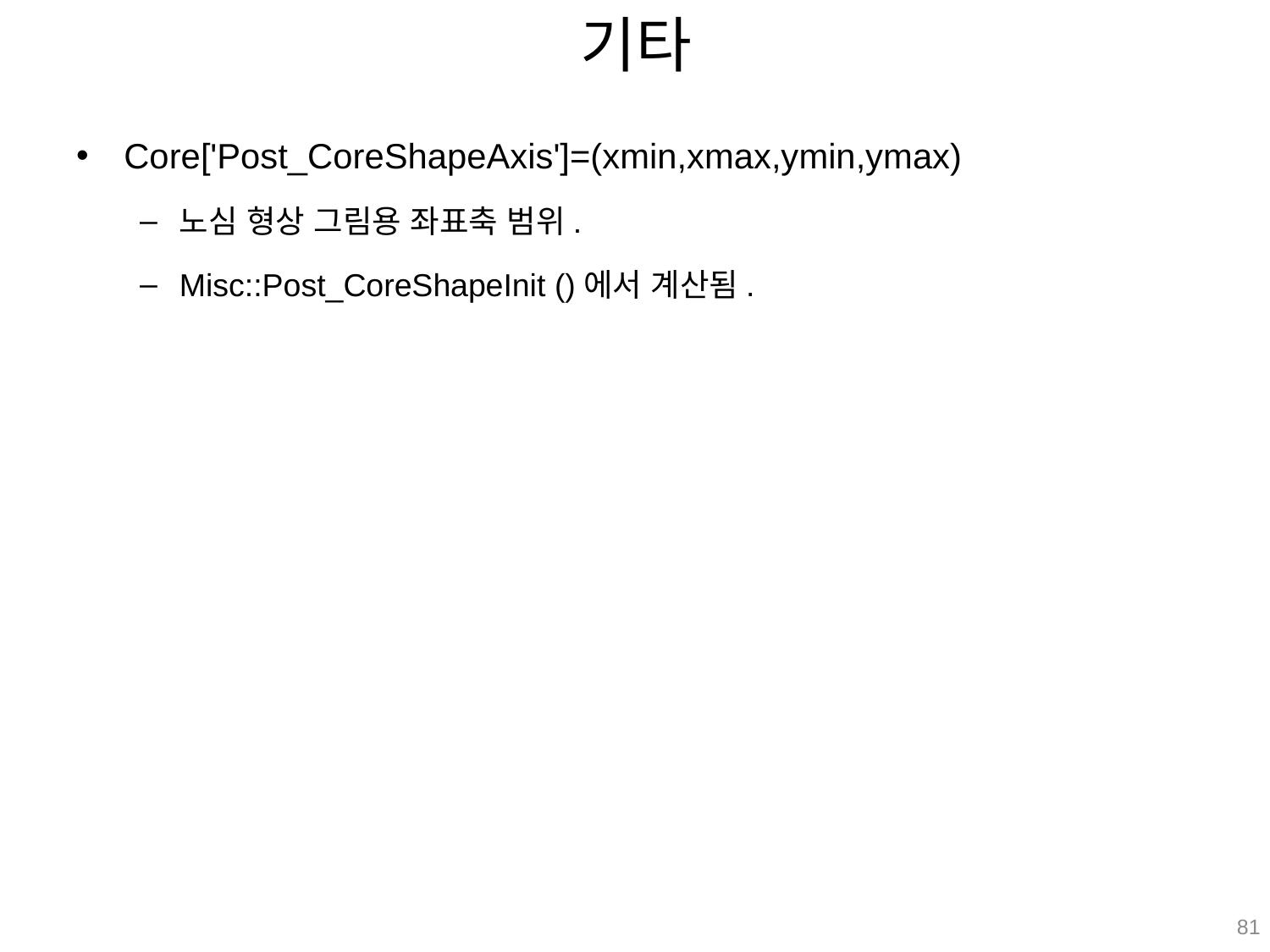

# 기타
Core['Post_CoreShapeAxis']=(xmin,xmax,ymin,ymax)
노심 형상 그림용 좌표축 범위.
Misc::Post_CoreShapeInit ()에서 계산됨.
81